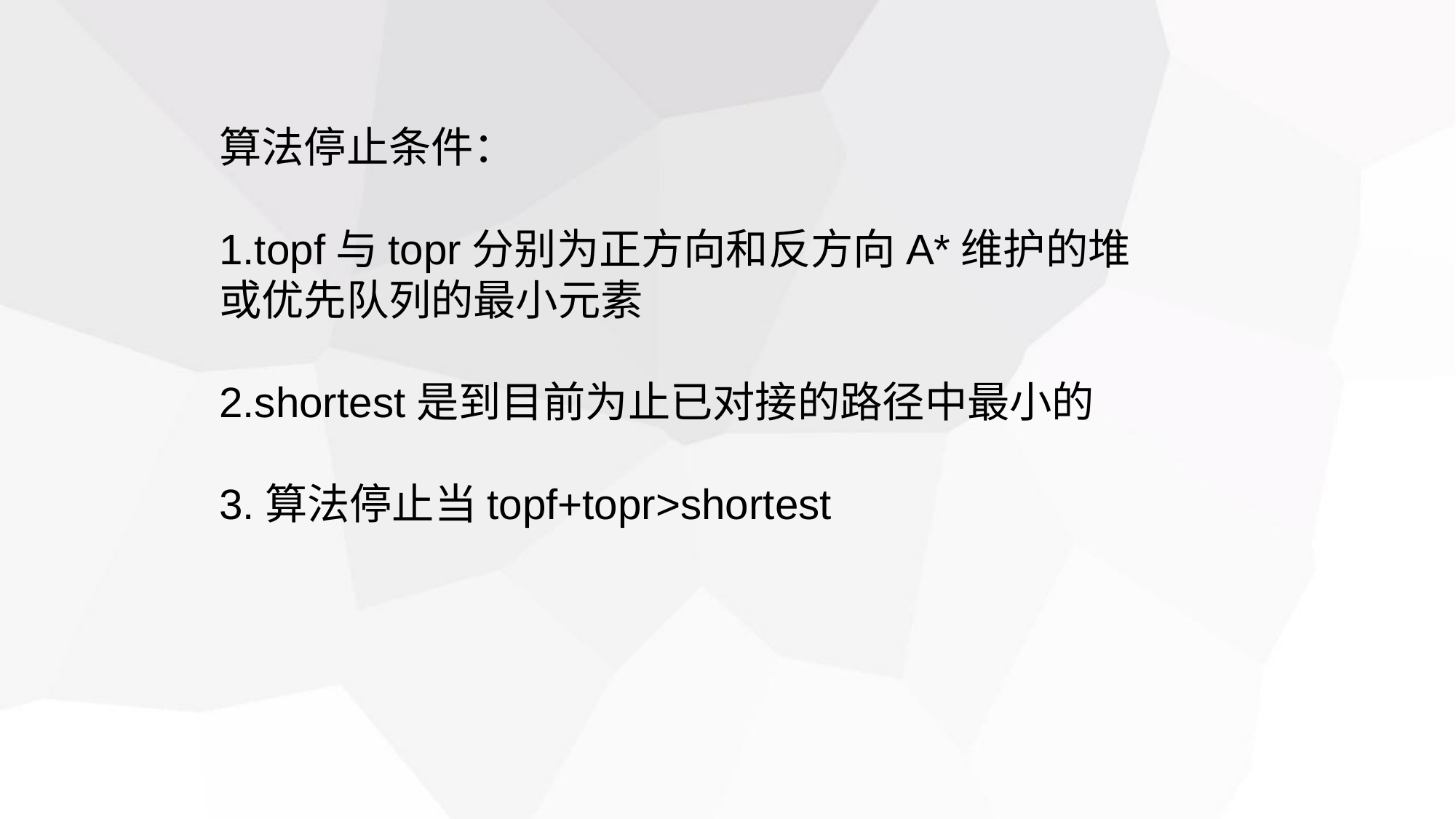

算法停止条件：

1.topf与topr分别为正方向和反方向A*维护的堆或优先队列的最小元素

2.shortest是到目前为止已对接的路径中最小的

3.算法停止当topf+topr>shortest